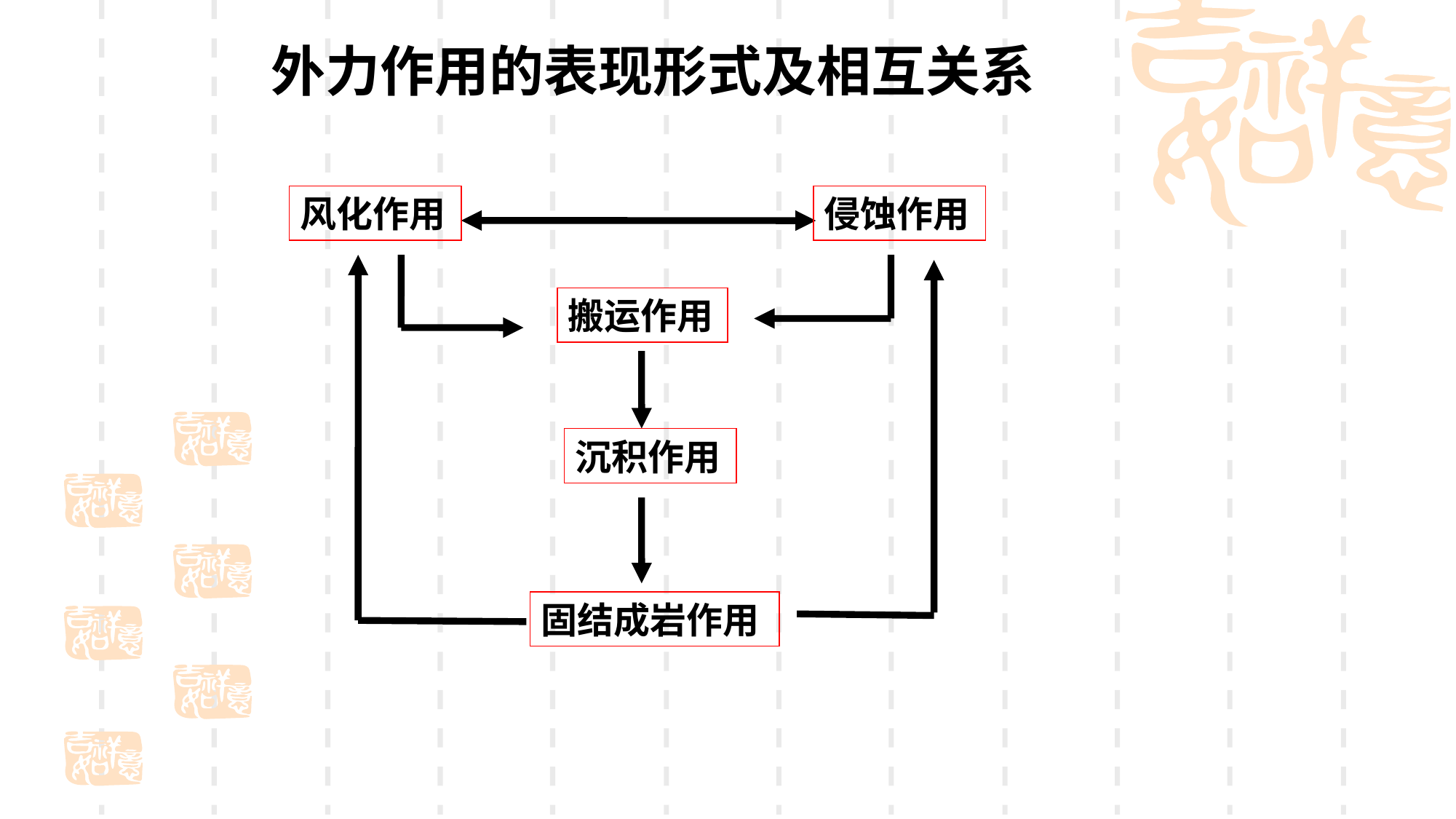

外力作用的表现形式及相互关系
风化作用
侵蚀作用

搬运作用

沉积作用

固结成岩作用